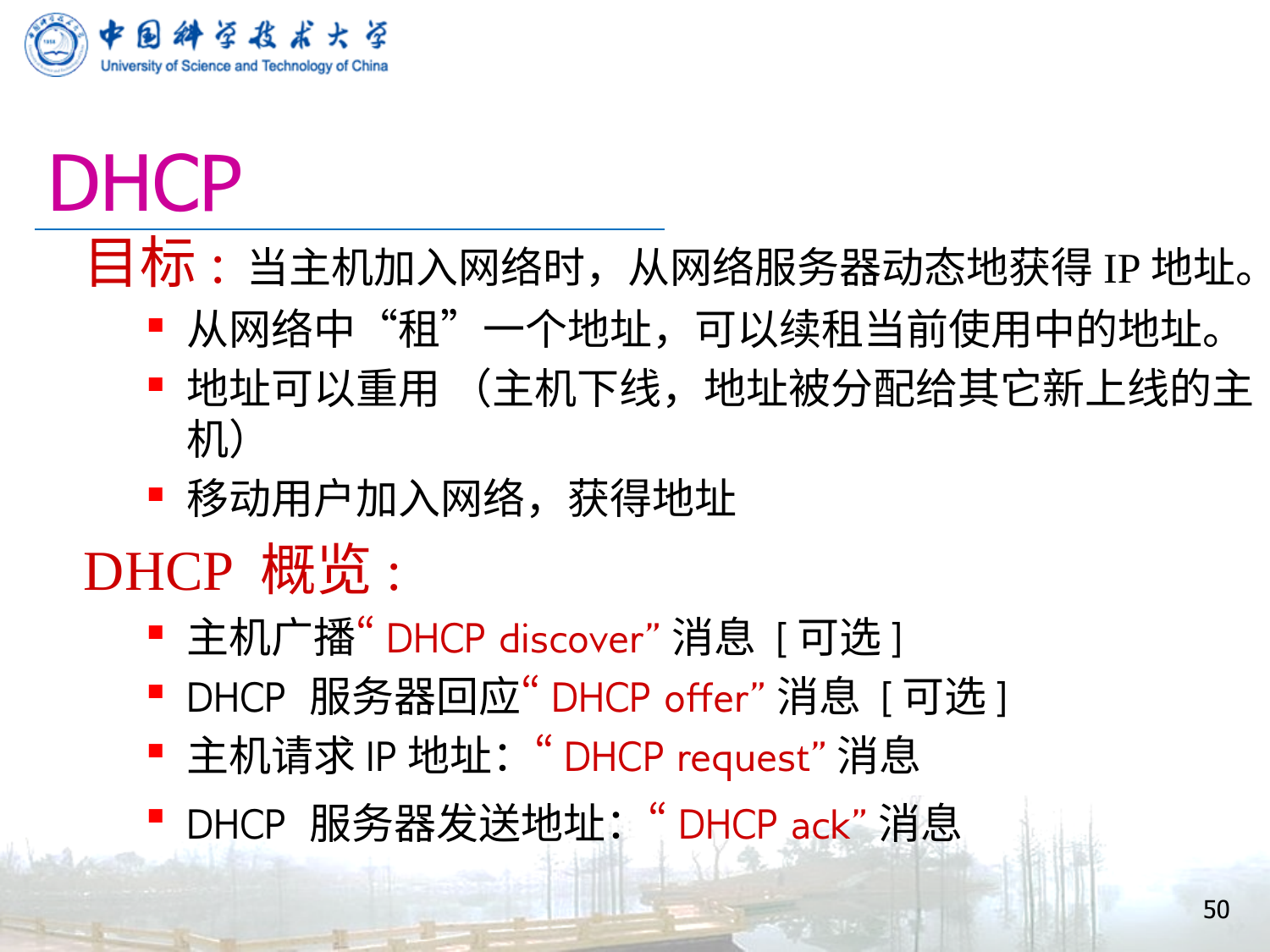

# DHCP
目标: 当主机加入网络时，从网络服务器动态地获得IP地址。
从网络中“租”一个地址，可以续租当前使用中的地址。
地址可以重用 （主机下线，地址被分配给其它新上线的主机）
移动用户加入网络，获得地址
DHCP 概览:
主机广播“DHCP discover”消息 [可选]
DHCP 服务器回应“DHCP offer”消息 [可选]
主机请求IP地址：“DHCP request”消息
DHCP 服务器发送地址：“DHCP ack”消息

50